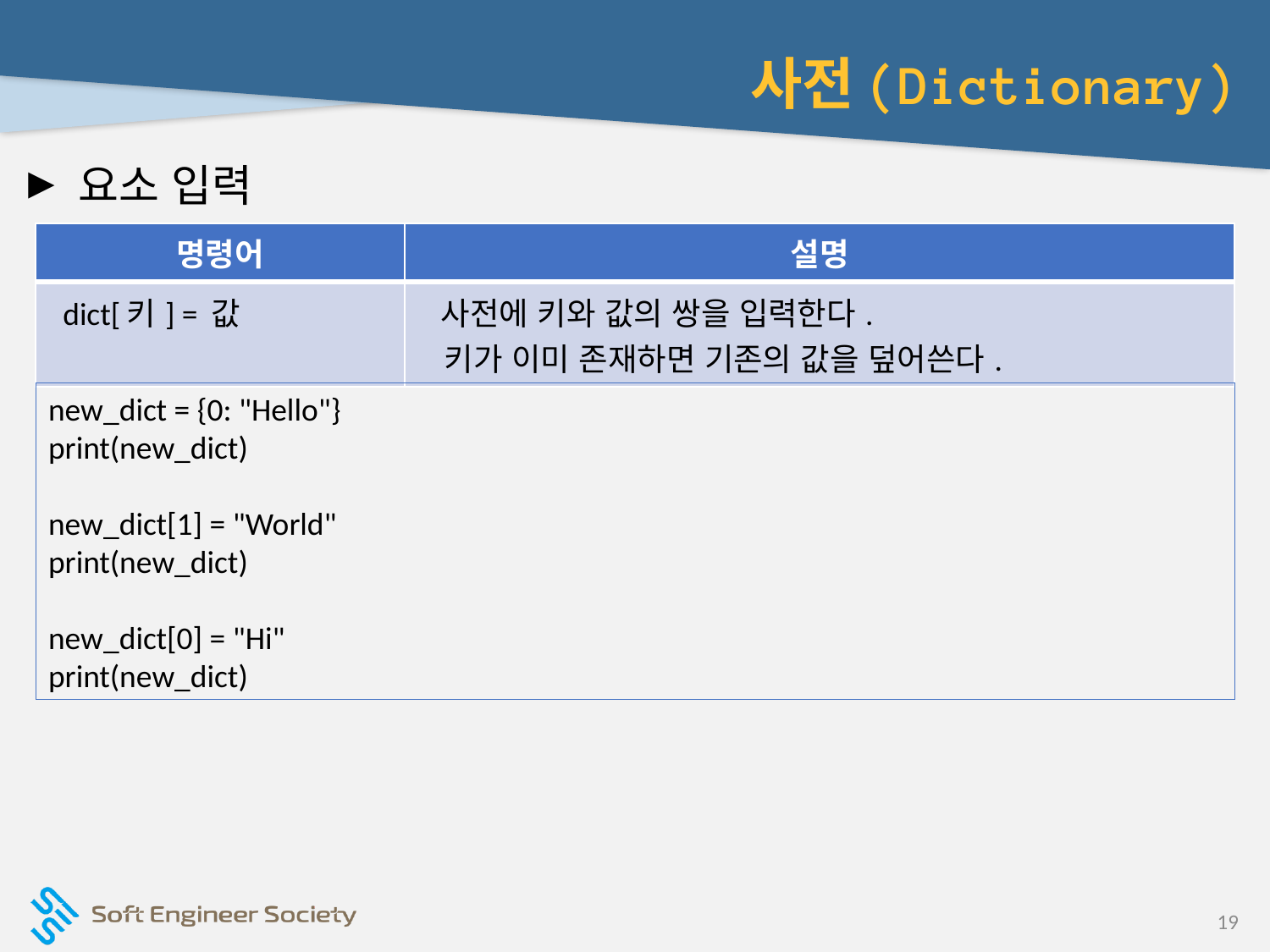

# 사전(Dictionary)
요소 입력
| 명령어 | 설명 |
| --- | --- |
| dict[키] = 값 | 사전에 키와 값의 쌍을 입력한다. 키가 이미 존재하면 기존의 값을 덮어쓴다. |
new_dict = {0: "Hello"}
print(new_dict)

new_dict[1] = "World"
print(new_dict)

new_dict[0] = "Hi"
print(new_dict)
19